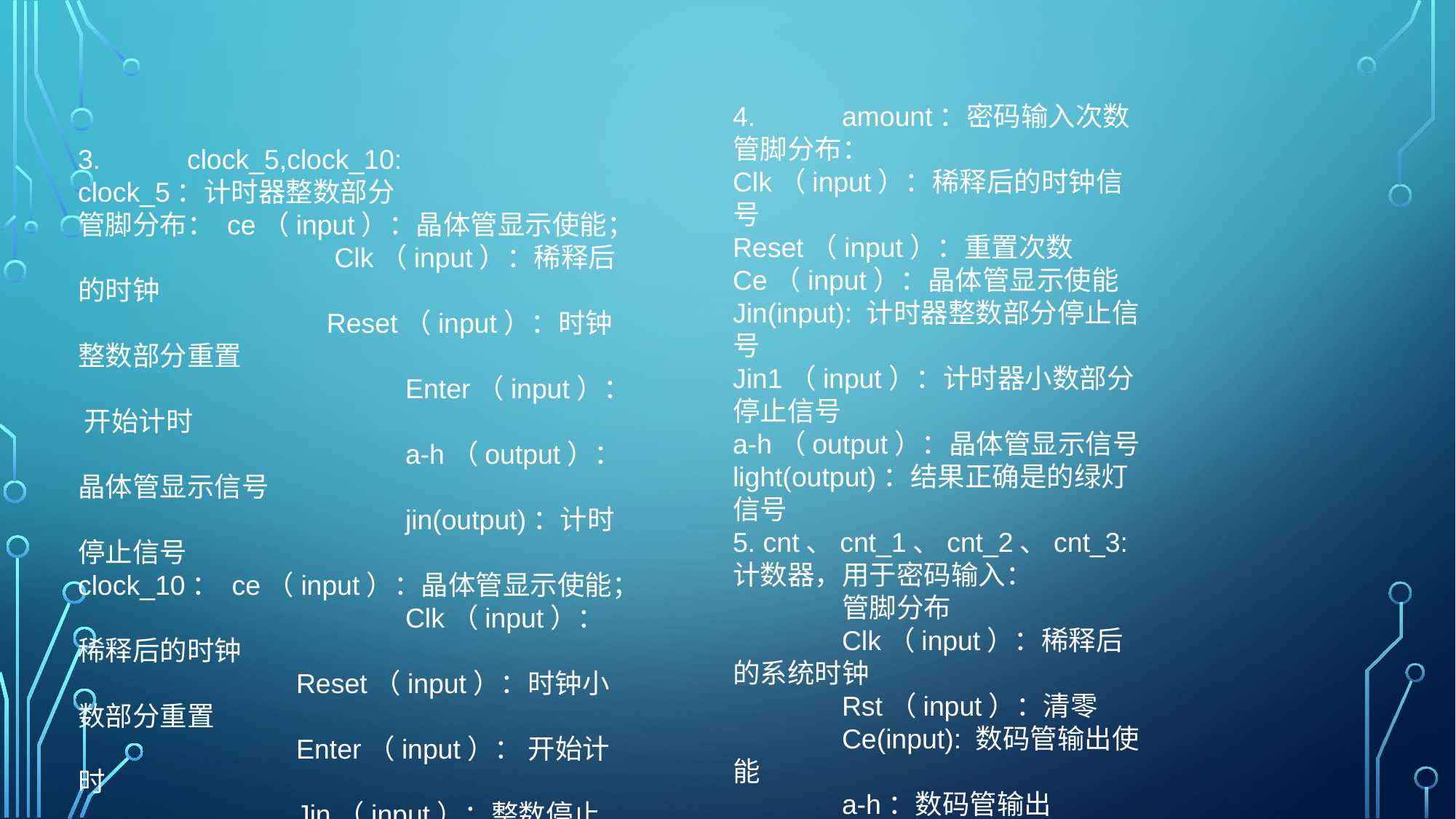

4.	amount：密码输入次数
管脚分布：
Clk（input）：稀释后的时钟信号
Reset（input）：重置次数
Ce（input）：晶体管显示使能
Jin(input): 计时器整数部分停止信号
Jin1（input）：计时器小数部分停止信号
a-h（output）：晶体管显示信号
light(output)：结果正确是的绿灯信号
5. cnt、cnt_1、cnt_2、cnt_3:计数器，用于密码输入：
	管脚分布
	Clk（input）：稀释后的系统时钟
	Rst（input）：清零
	Ce(input): 数码管输出使能
	a-h：数码管输出
	d0-d3：数码管片选使能
3.	clock_5,clock_10:
clock_5：计时器整数部分
管脚分布： ce（input）：晶体管显示使能；
		     Clk（input）：稀释后的时钟
		    Reset（input）：时钟整数部分重置
			Enter（input）： 开始计时
			a-h（output）：晶体管显示信号
			jin(output)：计时停止信号
clock_10： ce（input）：晶体管显示使能；
			Clk（input）：稀释后的时钟
		Reset（input）：时钟小数部分重置
		Enter（input）： 开始计时
		Jin（input）：整数停止计时信号
		a-h（output）：晶体管显示信号
		jin(output)：计时停止信号